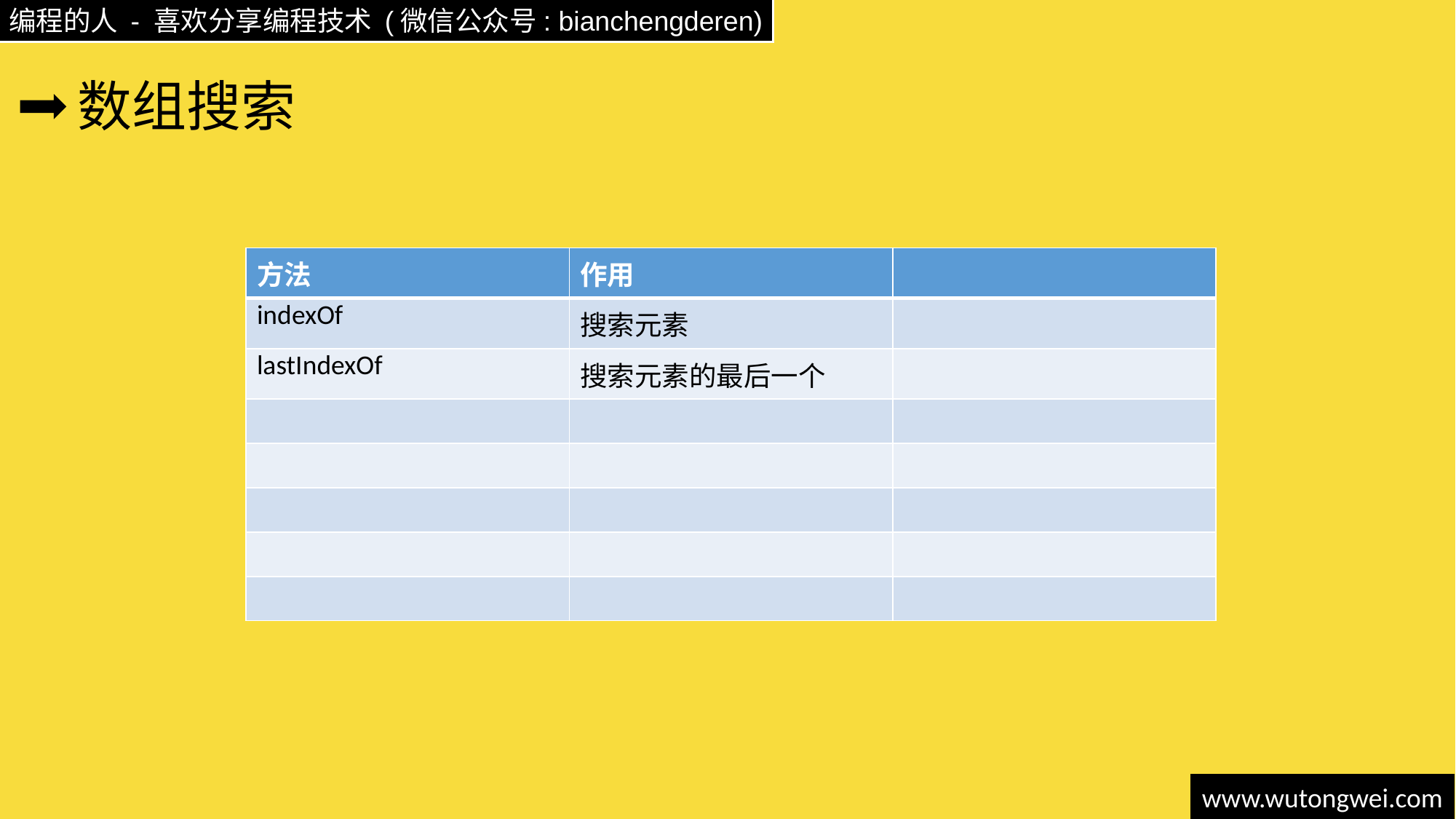

# 数组搜索
| 方法 | 作用 |  |
| --- | --- | --- |
| indexOf | 搜索元素 |  |
| lastIndexOf | 搜索元素的最后一个 |  |
|  |  |  |
|  |  |  |
|  |  |  |
|  |  |  |
|  |  |  |